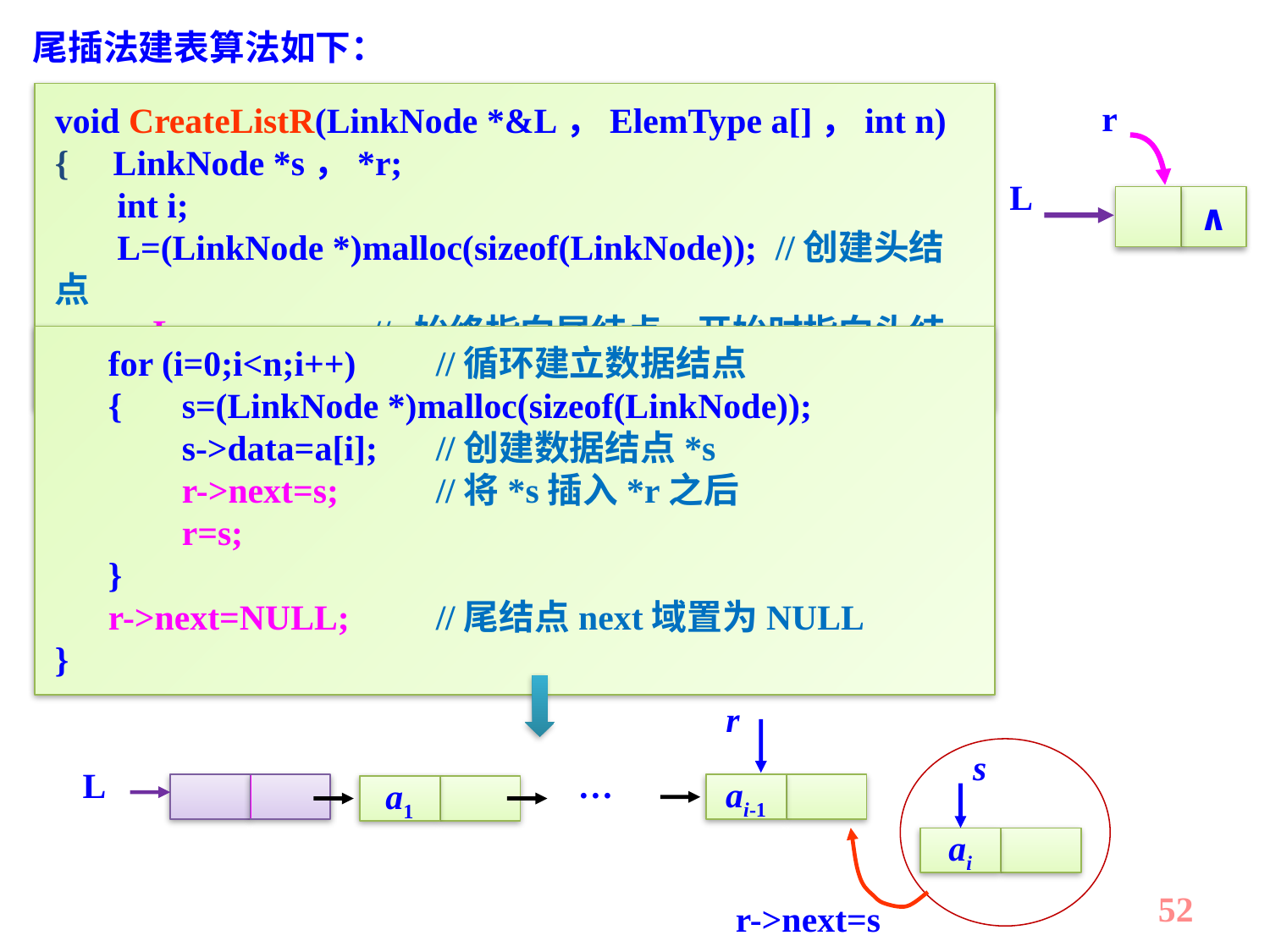

尾插法建表算法如下：
void CreateListR(LinkNode *&L，ElemType a[]，int n)
{     LinkNode *s，*r;
       int i;
       L=(LinkNode *)malloc(sizeof(LinkNode));  //创建头结点
       r=L;	       //r始终指向尾结点，开始时指向头结点
r

L

∧

      for (i=0;i<n;i++)	//循环建立数据结点
      {	s=(LinkNode *)malloc(sizeof(LinkNode));
	s->data=a[i];	//创建数据结点*s
	r->next=s;	//将*s插入*r之后
	r=s;
      }
      r->next=NULL;	//尾结点next域置为NULL
}

r

s
L
…

ai-1

a1

ai

r->next=s
52